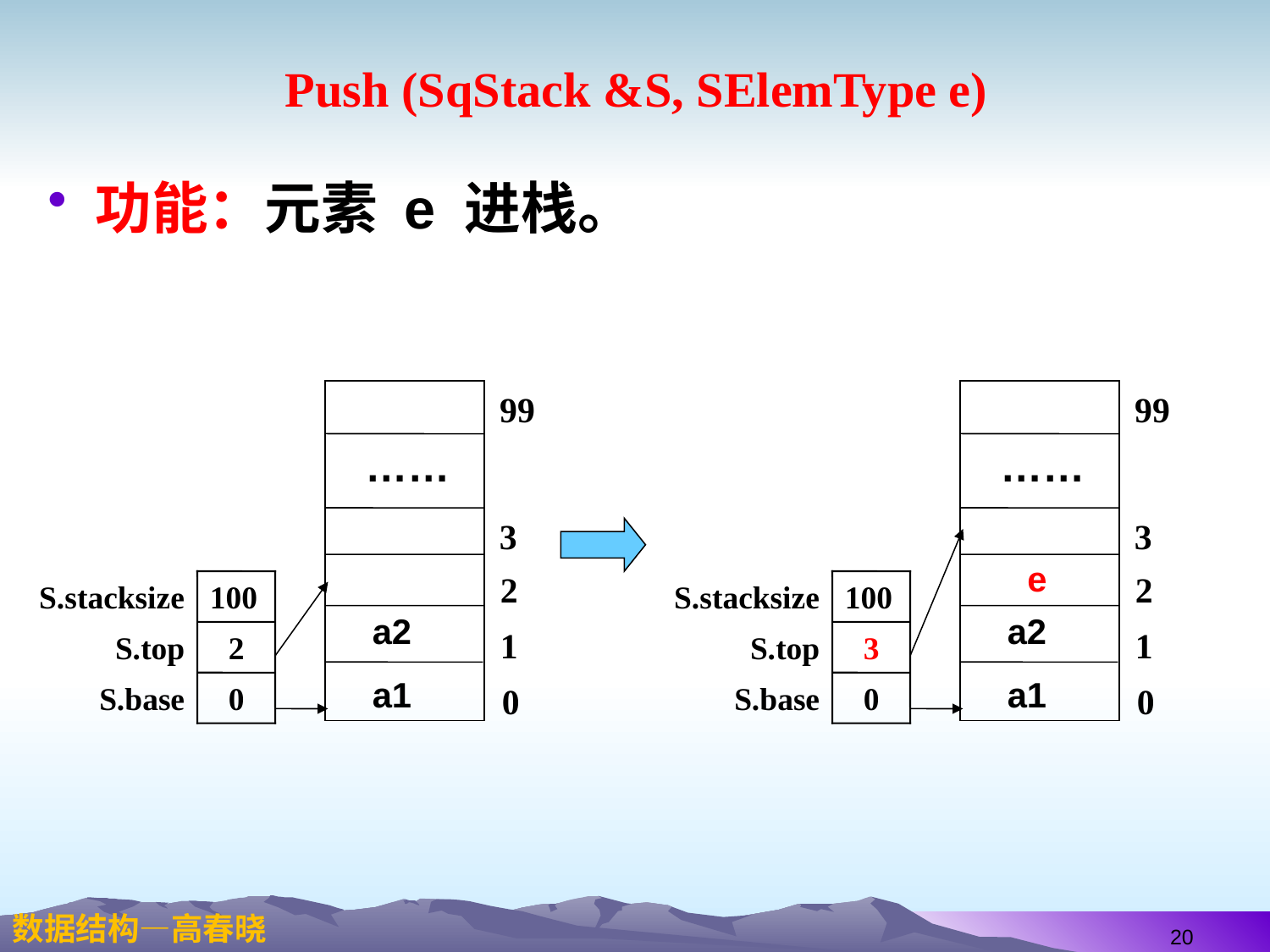

# Push (SqStack &S, SElemType e)
功能：元素 e 进栈。

99

……

3

2
S.stacksize
100

a2

1
S.top
2

a1
S.base
0

0

99

……

3

e

2
100

a2

1
3

a1
0

0

S.stacksize
S.top
S.base

20